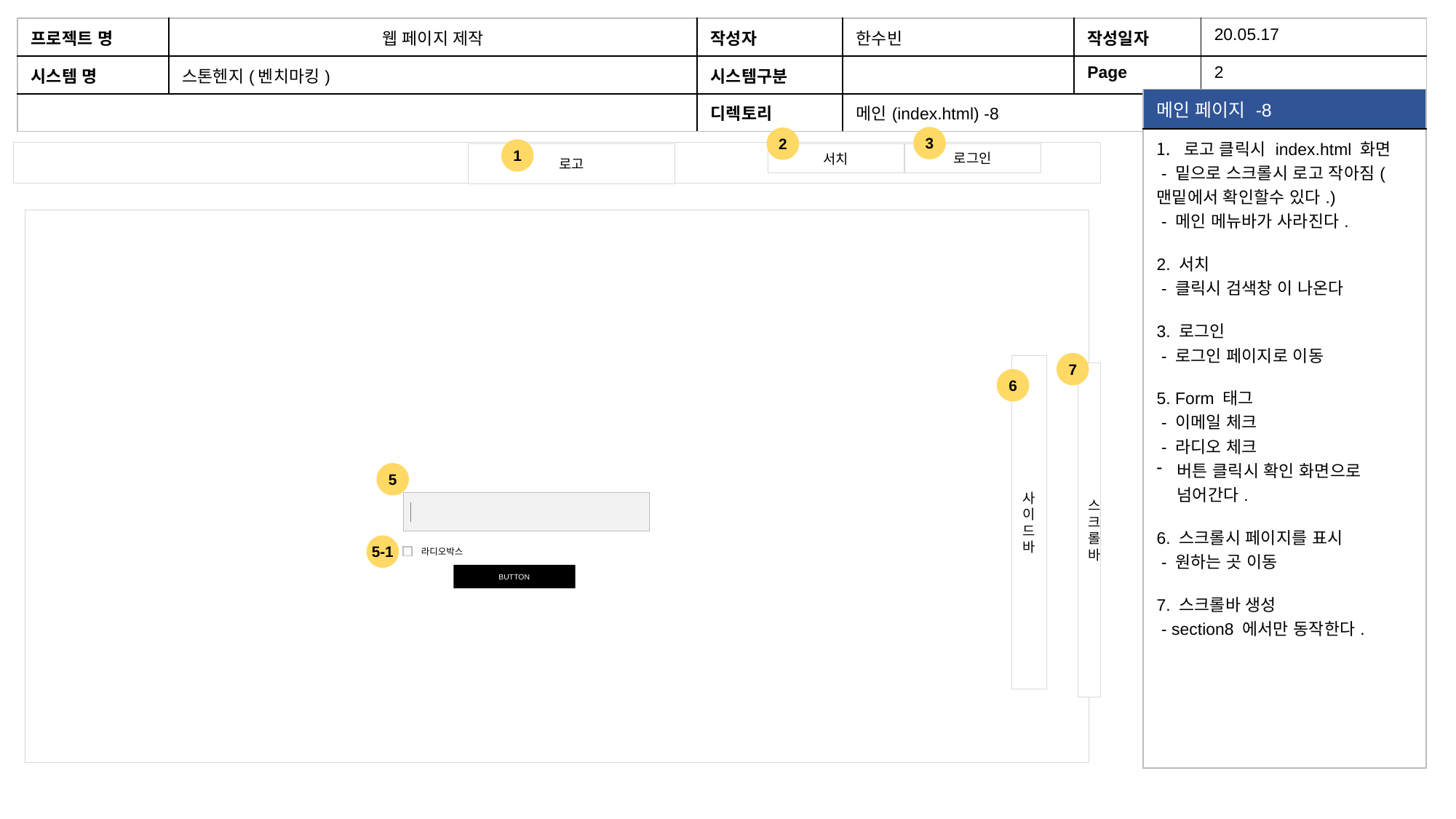

| 프로젝트 명 | 웹 페이지 제작 | 작성자 | 한수빈 | 작성일자 | 20.05.17 |
| --- | --- | --- | --- | --- | --- |
| 시스템 명 | 스톤헨지(벤치마킹) | 시스템구분 |  | Page | 2 |
|  |  | 디렉토리 | 메인(index.html) -8 |  |  |
| 메인 페이지 -8 |
| --- |
| 로고 클릭시 index.html 화면 - 밑으로 스크롤시 로고 작아짐(맨밑에서 확인할수 있다.) - 메인 메뉴바가 사라진다. 2. 서치 - 클릭시 검색창 이 나온다 3. 로그인 - 로그인 페이지로 이동 5. Form 태그 - 이메일 체크 - 라디오 체크 버튼 클릭시 확인 화면으로 넘어간다. 6. 스크롤시 페이지를 표시 - 원하는 곳 이동 7. 스크롤바 생성 - section8 에서만 동작한다. |

3

2

1
728x90
로고
로그인
서치

7
사이드바
스크롤바

6

5

5-1
라디오박스

BUTTON